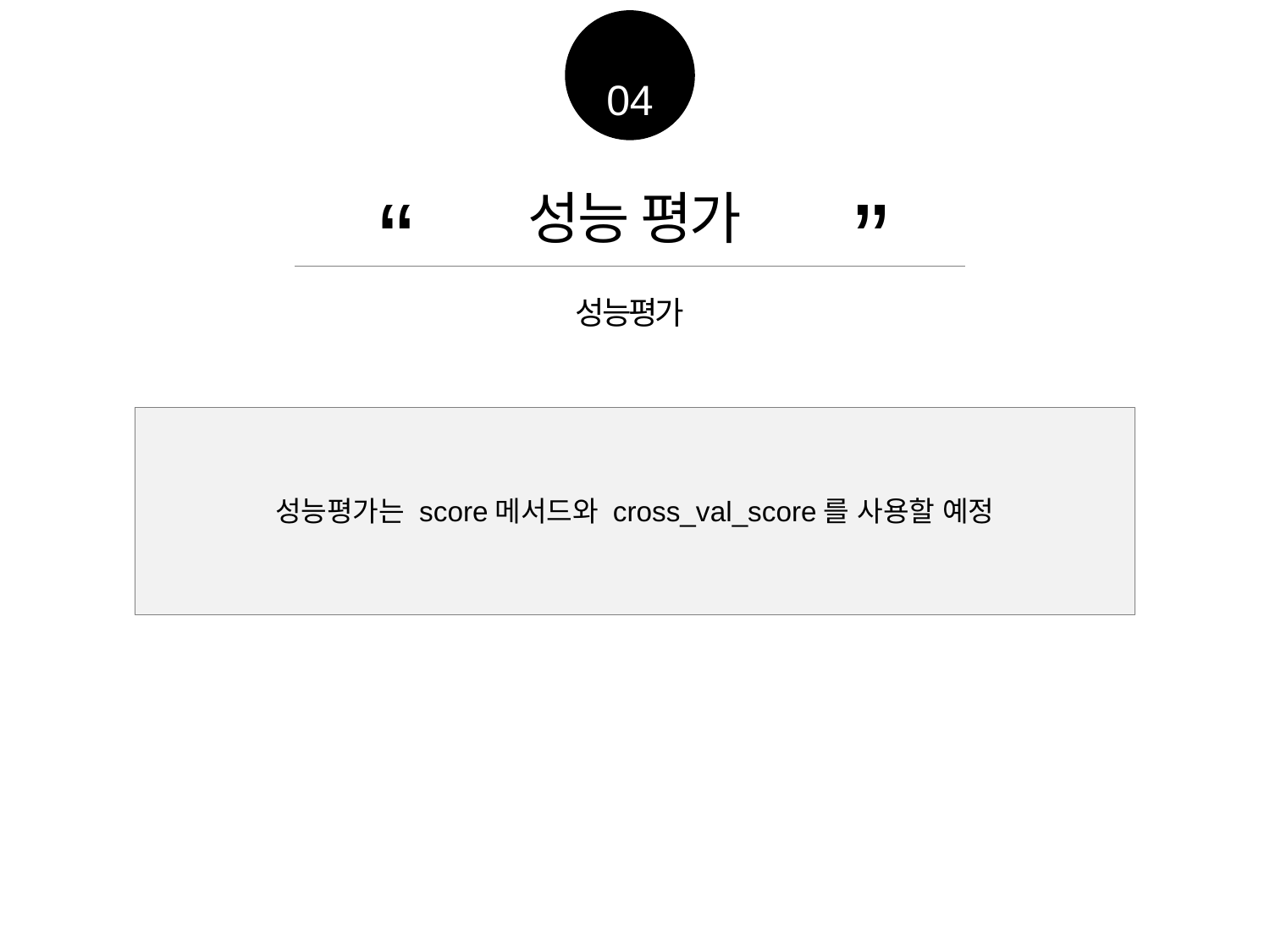

04
“               ”
성능 평가
성능평가
성능평가는 score메서드와 cross_val_score를 사용할 예정